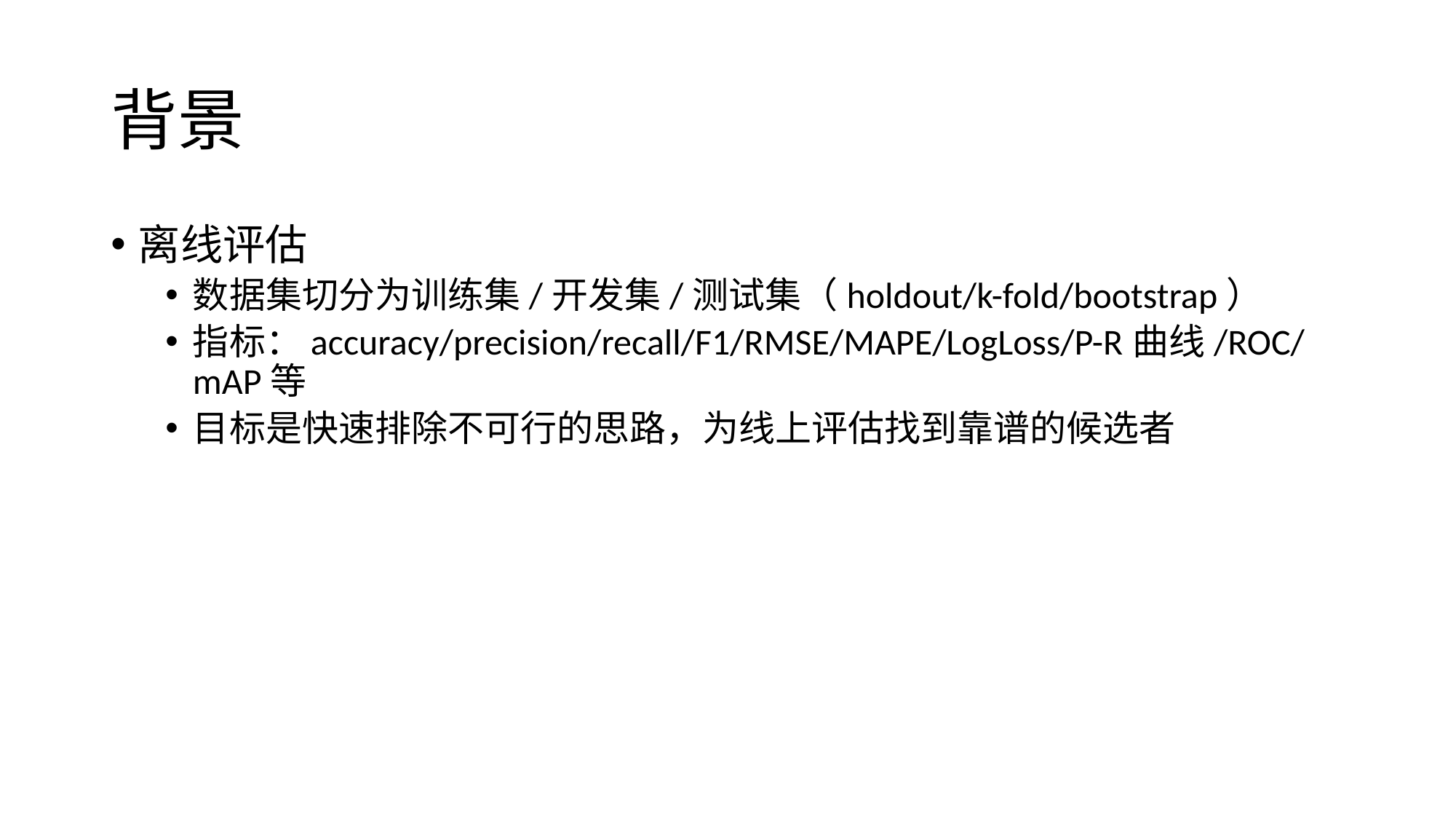

# 背景
离线评估
数据集切分为训练集/开发集/测试集（holdout/k-fold/bootstrap）
指标：accuracy/precision/recall/F1/RMSE/MAPE/LogLoss/P-R曲线/ROC/mAP等
目标是快速排除不可行的思路，为线上评估找到靠谱的候选者